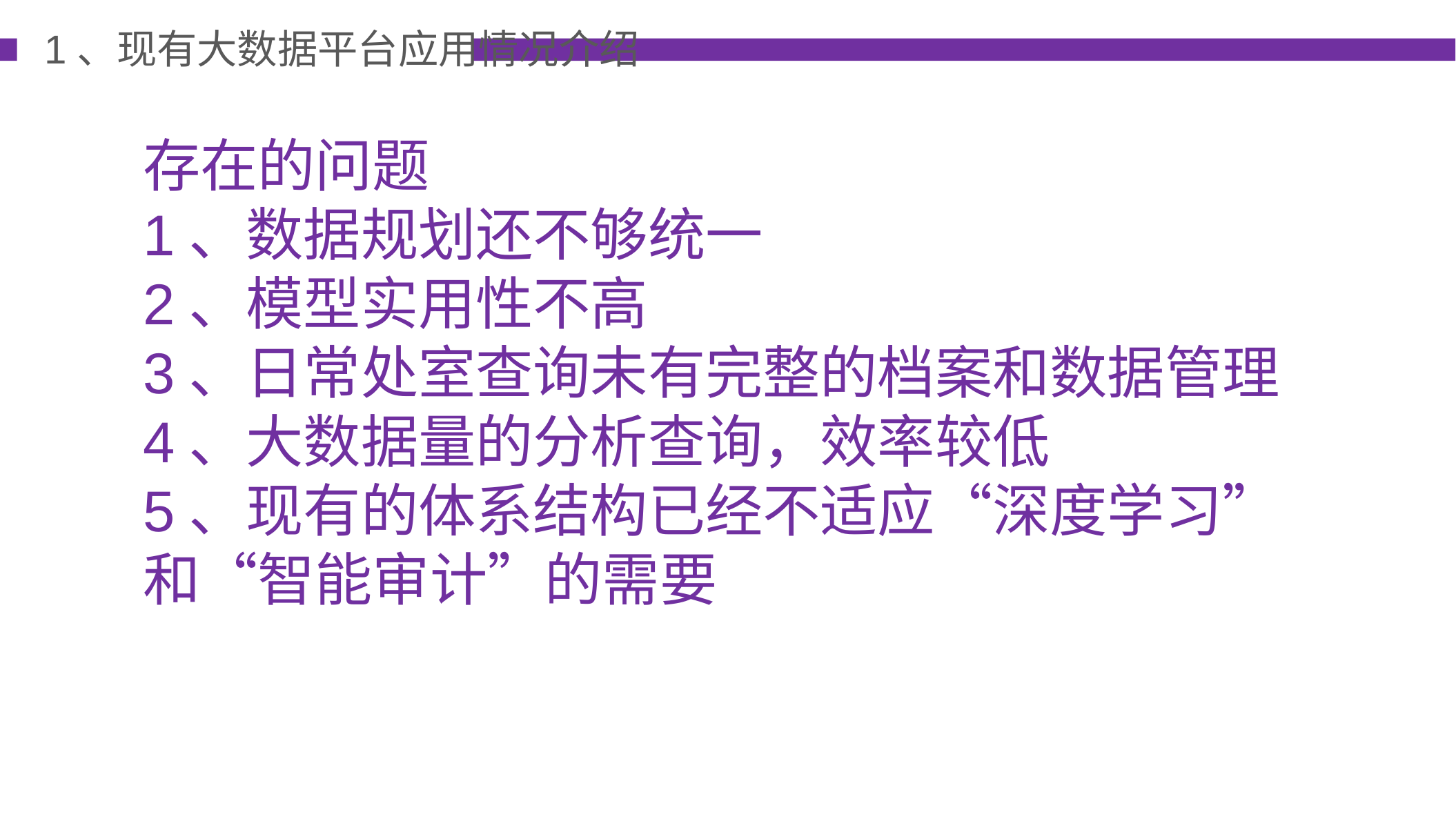

1、现有大数据平台应用情况介绍
存在的问题
1、数据规划还不够统一
2、模型实用性不高
3、日常处室查询未有完整的档案和数据管理
4、大数据量的分析查询，效率较低
5、现有的体系结构已经不适应“深度学习”和“智能审计”的需要